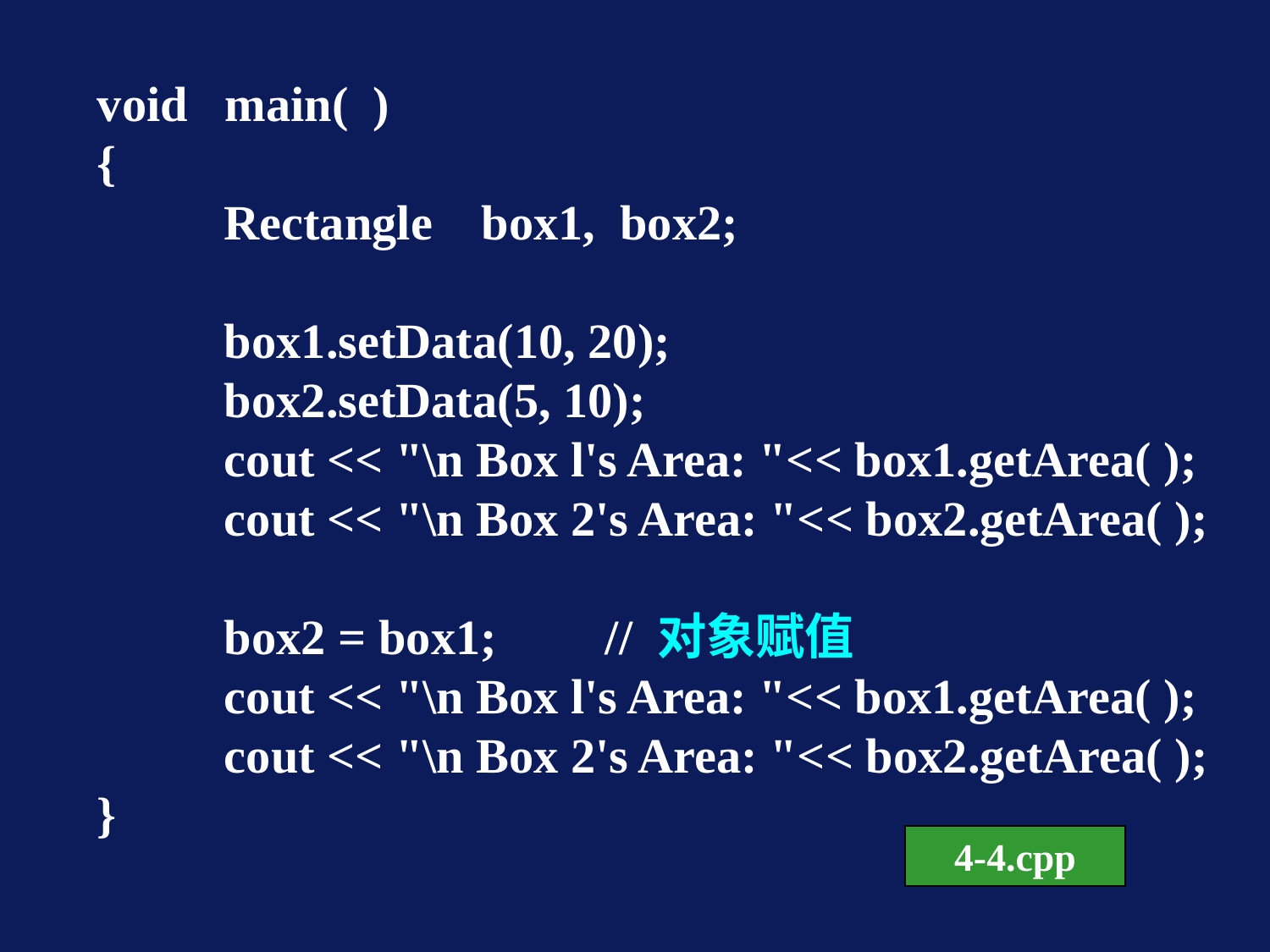

void   main(  )
{
    	Rectangle    box1,  box2;

    	box1.setData(10, 20);
    	box2.setData(5, 10);
    	cout << "\n Box l's Area: "<< box1.getArea( );
	cout << "\n Box 2's Area: "<< box2.getArea( );

    	box2 = box1;  	// 对象赋值
 	cout << "\n Box l's Area: "<< box1.getArea( );
	cout << "\n Box 2's Area: "<< box2.getArea( );
}
4-4.cpp